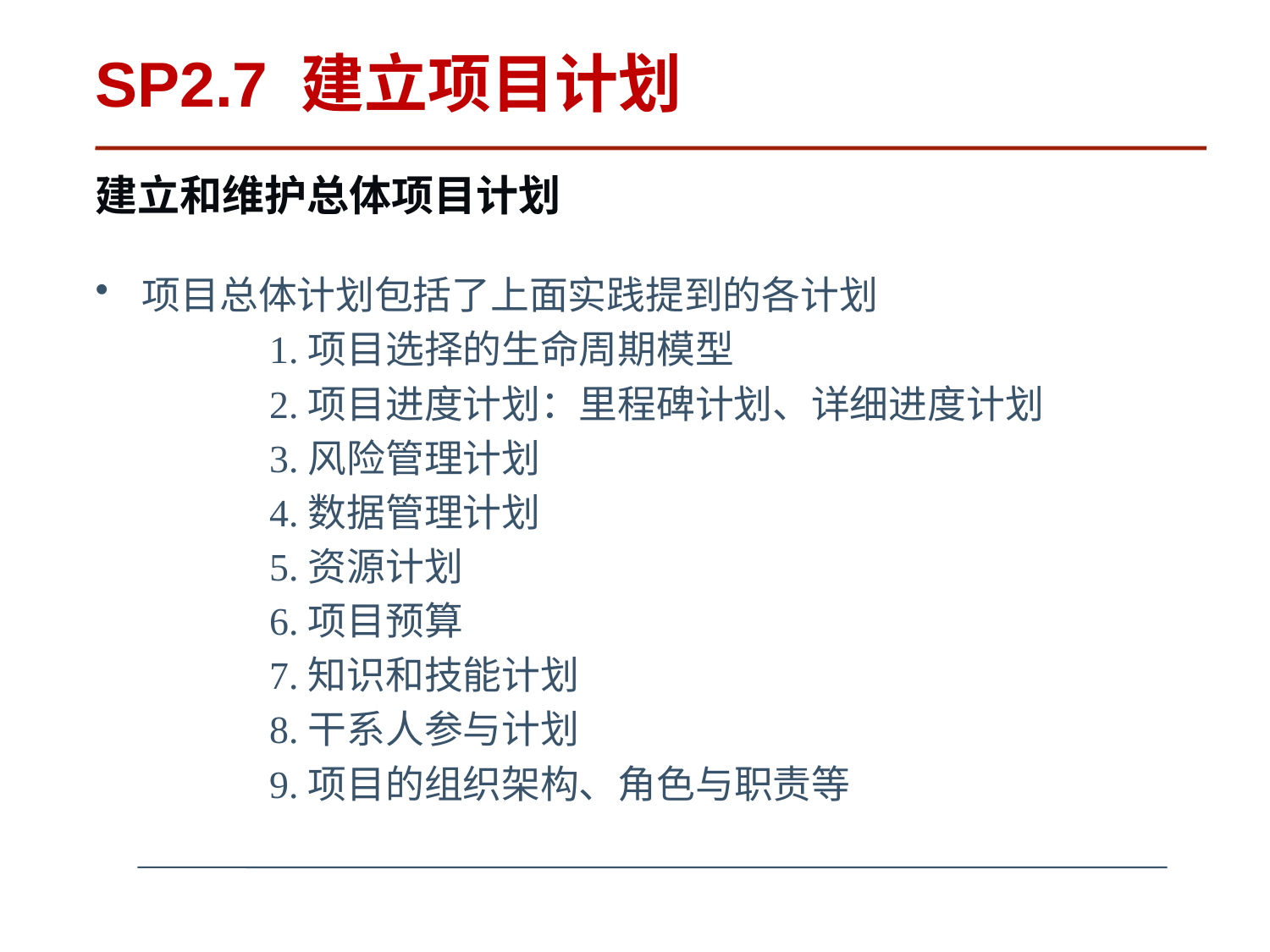

# SP2.7 建立项目计划
建立和维护总体项目计划

项目总体计划包括了上面实践提到的各计划
1.项目选择的生命周期模型
2.项目进度计划：里程碑计划、详细进度计划
3.风险管理计划
4.数据管理计划
5.资源计划
6.项目预算
7.知识和技能计划
8.干系人参与计划
9.项目的组织架构、角色与职责等